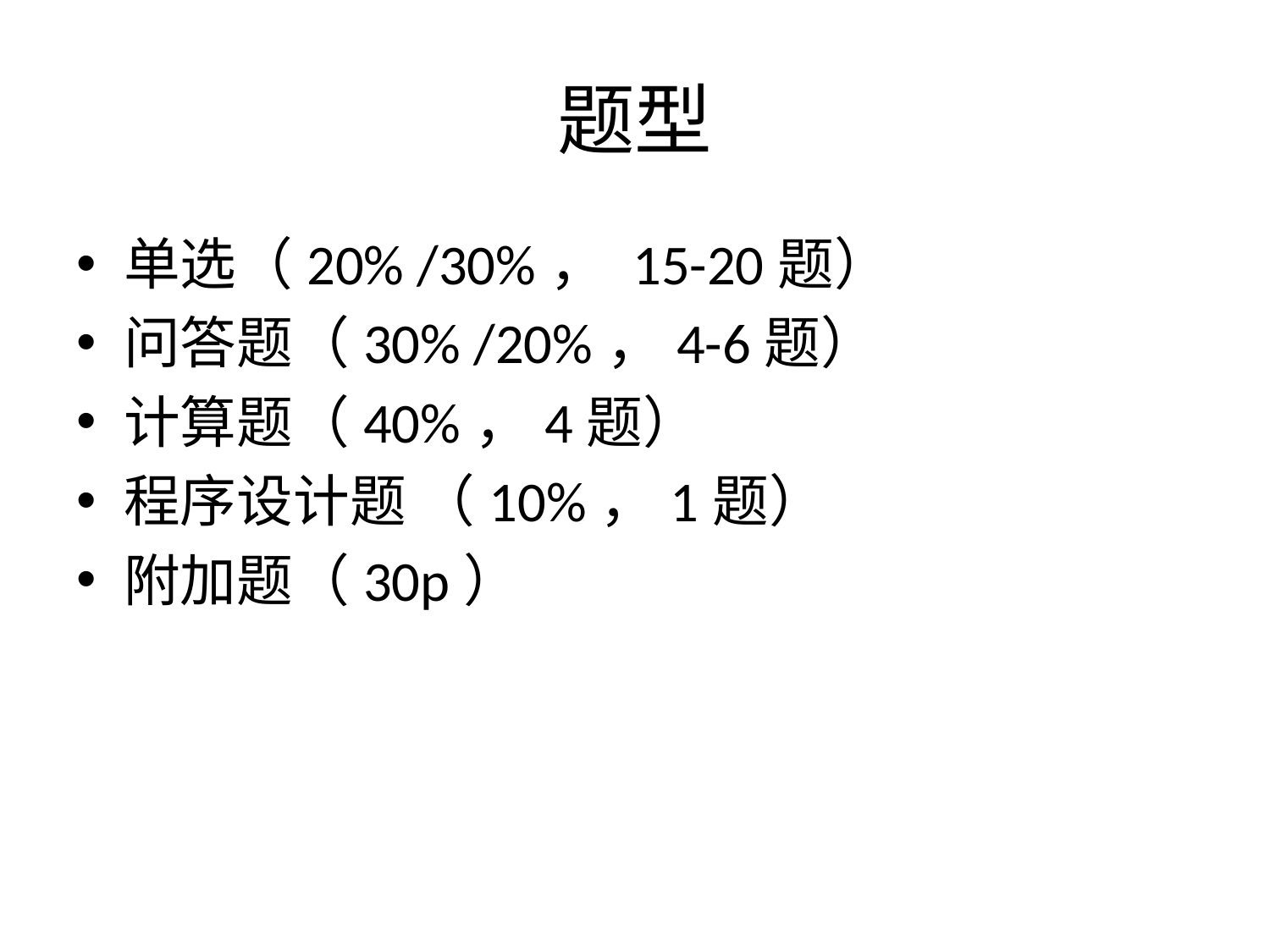

# 题型
单选（20% /30%， 15-20题）
问答题（30% /20%，4-6题）
计算题（40%，4题）
程序设计题 （10%，1题）
附加题（30p）